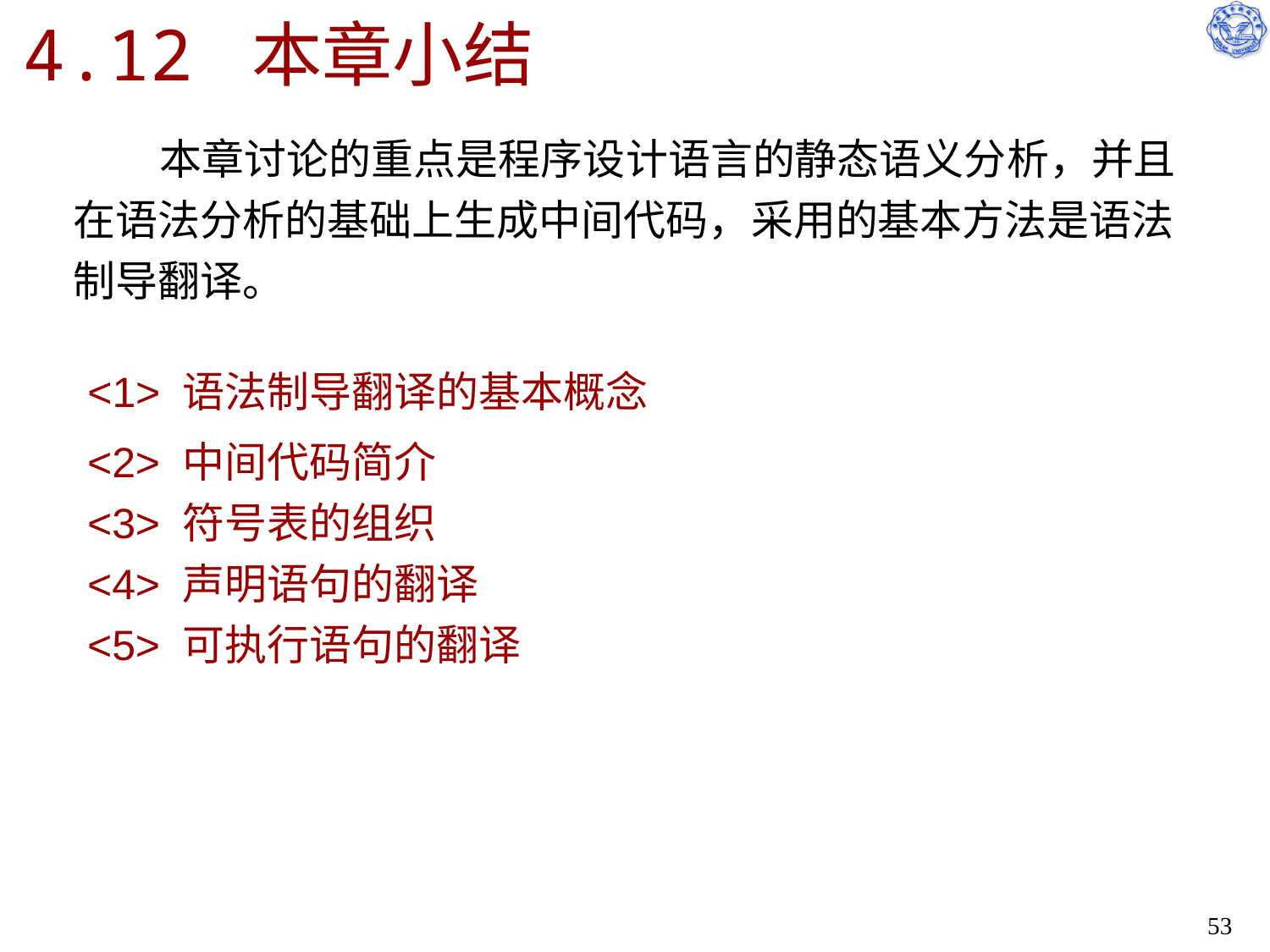

# 4.12 本章小结
        本章讨论的重点是程序设计语言的静态语义分析，并且在语法分析的基础上生成中间代码，采用的基本方法是语法制导翻译。
<1> 语法制导翻译的基本概念
<2> 中间代码简介
<3> 符号表的组织
<4> 声明语句的翻译
<5> 可执行语句的翻译

53